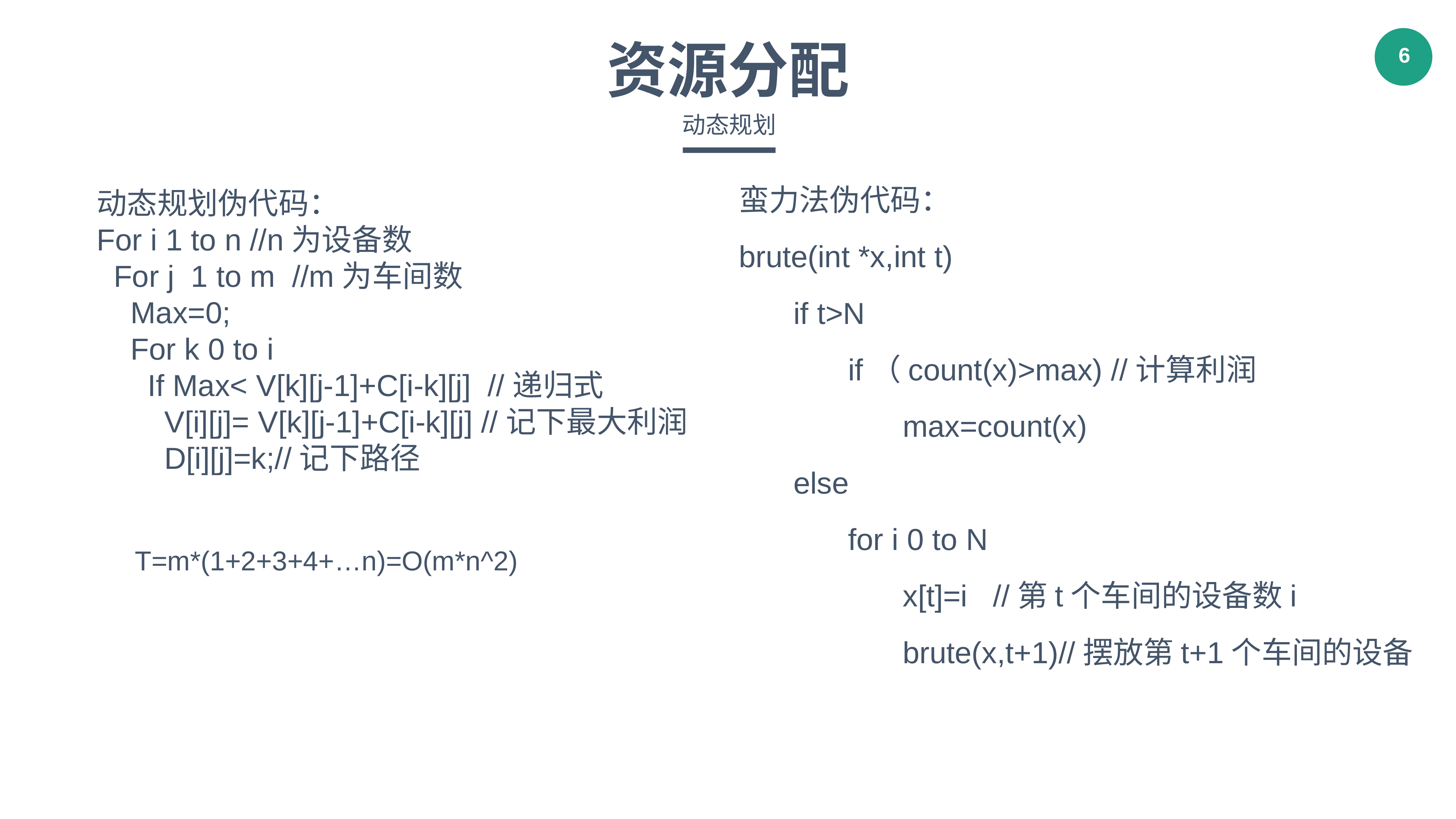

资源分配
动态规划

蛮力法伪代码：
brute(int *x,int t)
	if t>N
		if（count(x)>max) //计算利润
			max=count(x)
	else
		for i 0 to N
			x[t]=i   //第t个车间的设备数i
			brute(x,t+1)//摆放第t+1个车间的设备
动态规划伪代码：
For i 1 to n //n为设备数
  For j  1 to m  //m为车间数
    Max=0;
    For k 0 to i
      If Max< V[k][j-1]+C[i-k][j]  //递归式
        V[i][j]= V[k][j-1]+C[i-k][j] //记下最大利润
        D[i][j]=k;//记下路径

T=m*(1+2+3+4+…n)=O(m*n^2)